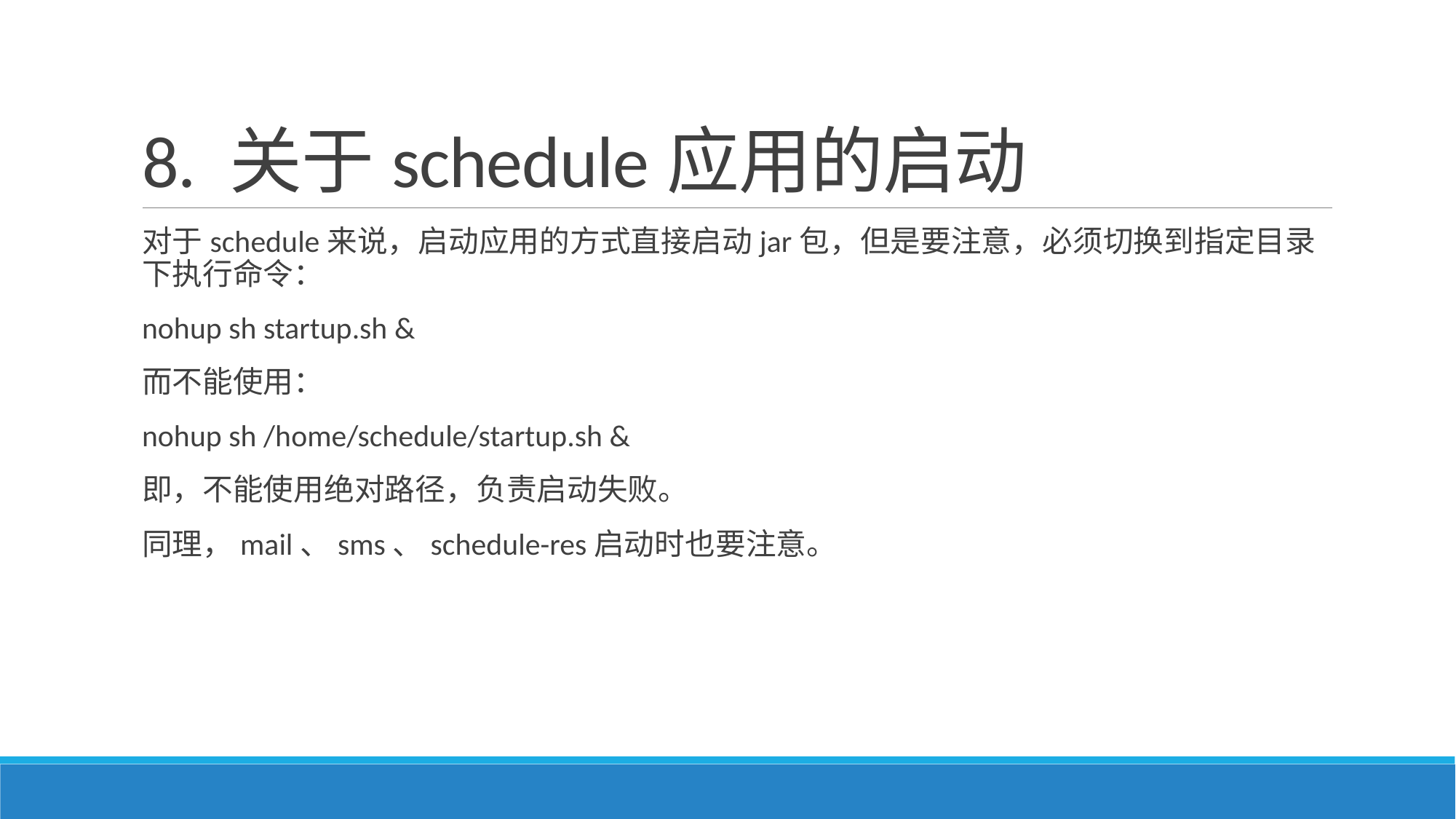

# 8. 关于schedule应用的启动
对于schedule来说，启动应用的方式直接启动jar包，但是要注意，必须切换到指定目录下执行命令：
nohup sh startup.sh &
而不能使用：
nohup sh /home/schedule/startup.sh &
即，不能使用绝对路径，负责启动失败。
同理，mail、sms、schedule-res启动时也要注意。